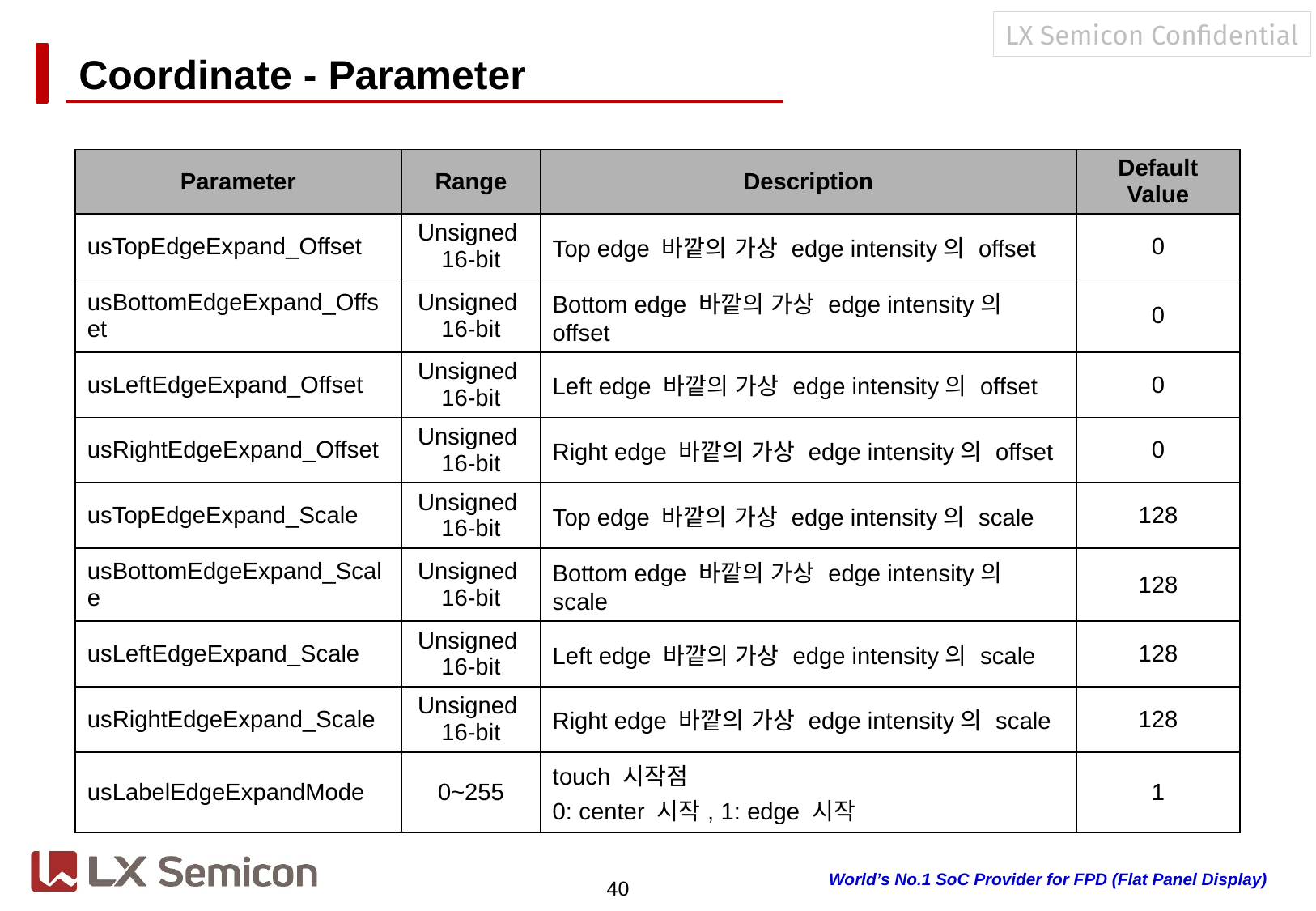

# Coordinate - Parameter
| Parameter | Range | Description | Default Value |
| --- | --- | --- | --- |
| usTopEdgeExpand\_Offset | Unsigned 16-bit | Top edge 바깥의 가상 edge intensity의 offset | 0 |
| usBottomEdgeExpand\_Offset | Unsigned 16-bit | Bottom edge 바깥의 가상 edge intensity의 offset | 0 |
| usLeftEdgeExpand\_Offset | Unsigned 16-bit | Left edge 바깥의 가상 edge intensity의 offset | 0 |
| usRightEdgeExpand\_Offset | Unsigned 16-bit | Right edge 바깥의 가상 edge intensity의 offset | 0 |
| usTopEdgeExpand\_Scale | Unsigned 16-bit | Top edge 바깥의 가상 edge intensity의 scale | 128 |
| usBottomEdgeExpand\_Scale | Unsigned 16-bit | Bottom edge 바깥의 가상 edge intensity의 scale | 128 |
| usLeftEdgeExpand\_Scale | Unsigned 16-bit | Left edge 바깥의 가상 edge intensity의 scale | 128 |
| usRightEdgeExpand\_Scale | Unsigned 16-bit | Right edge 바깥의 가상 edge intensity의 scale | 128 |
| usLabelEdgeExpandMode | 0~255 | touch 시작점 0: center 시작, 1: edge 시작 | 1 |